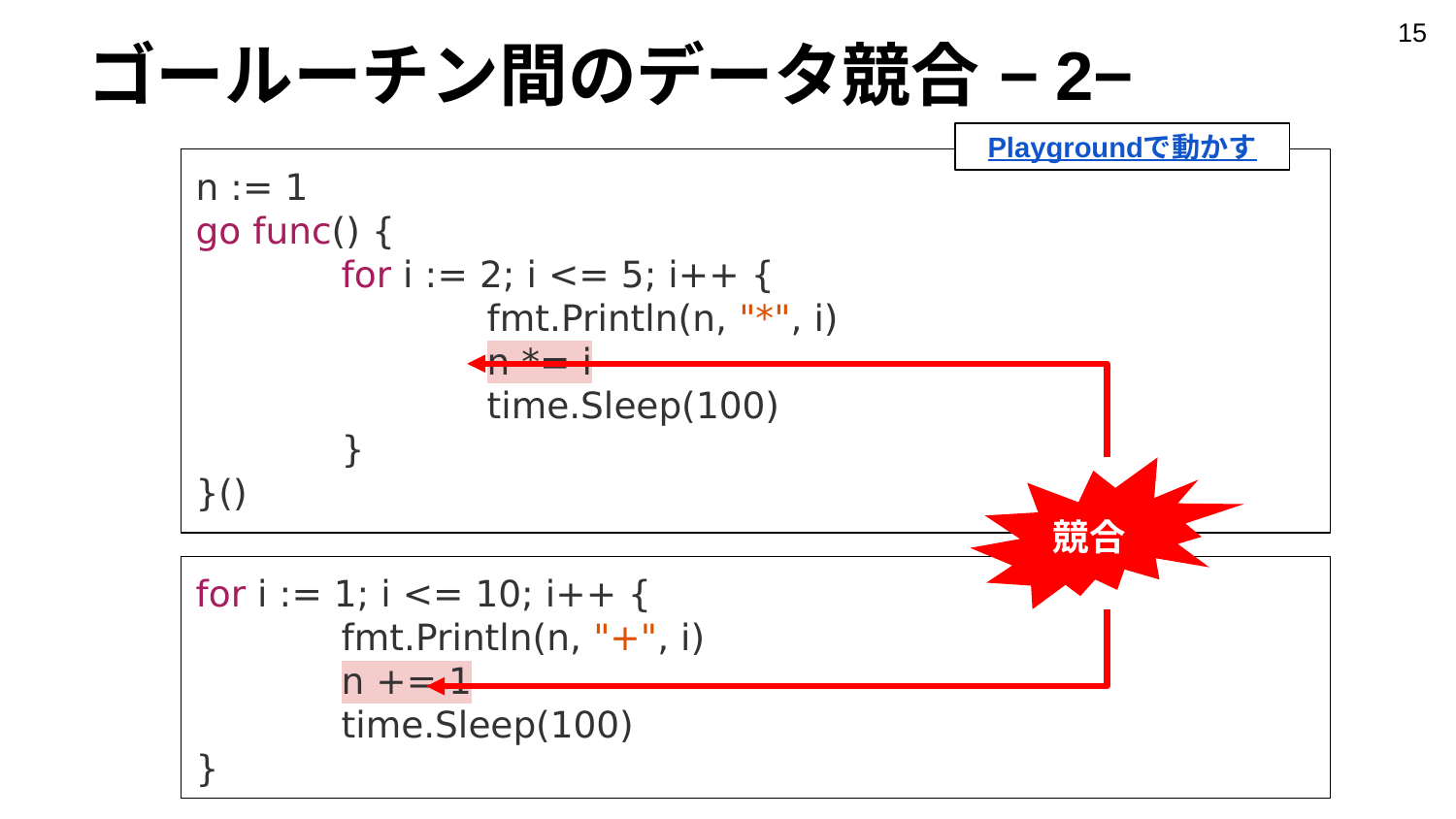

15
# ゴールーチン間のデータ競合 −2−
Playgroundで動かす
n := 1
go func() {
	for i := 2; i <= 5; i++ {
		fmt.Println(n, "*", i)
		n *= i
		time.Sleep(100)
	}
}()
競合
for i := 1; i <= 10; i++ {
	fmt.Println(n, "+", i)
	n += 1
	time.Sleep(100)
}